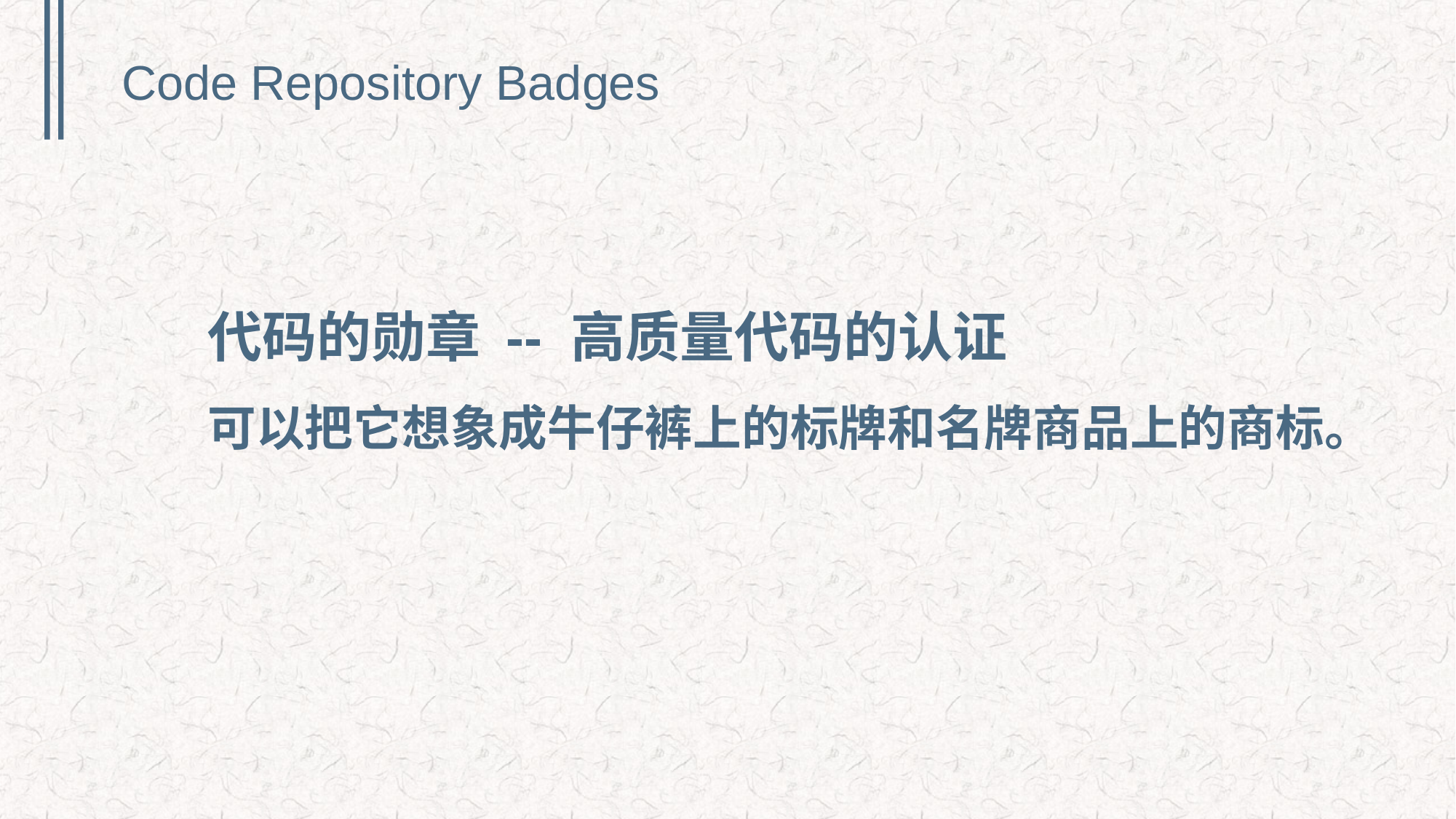

Code Repository Badges
代码的勋章 -- 高质量代码的认证
可以把它想象成牛仔裤上的标牌和名牌商品上的商标。